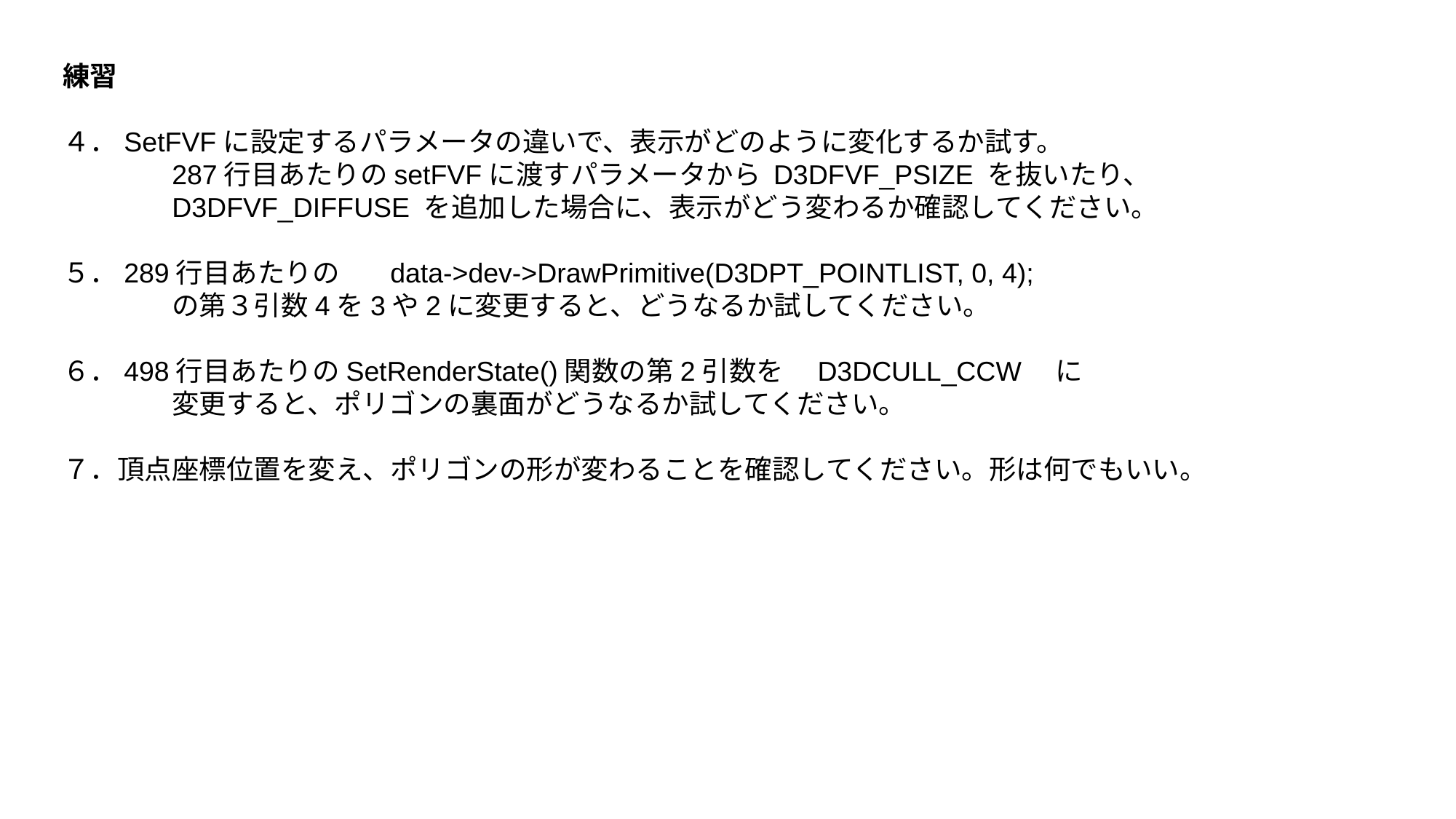

練習

４．SetFVFに設定するパラメータの違いで、表示がどのように変化するか試す。
	287行目あたりのsetFVFに渡すパラメータから D3DFVF_PSIZE を抜いたり、
	D3DFVF_DIFFUSE を追加した場合に、表示がどう変わるか確認してください。

５．289行目あたりの	data->dev->DrawPrimitive(D3DPT_POINTLIST, 0, 4);
	の第３引数4を3や2に変更すると、どうなるか試してください。

６．498行目あたりのSetRenderState()関数の第2引数を　D3DCULL_CCW　に
	変更すると、ポリゴンの裏面がどうなるか試してください。

７．頂点座標位置を変え、ポリゴンの形が変わることを確認してください。形は何でもいい。